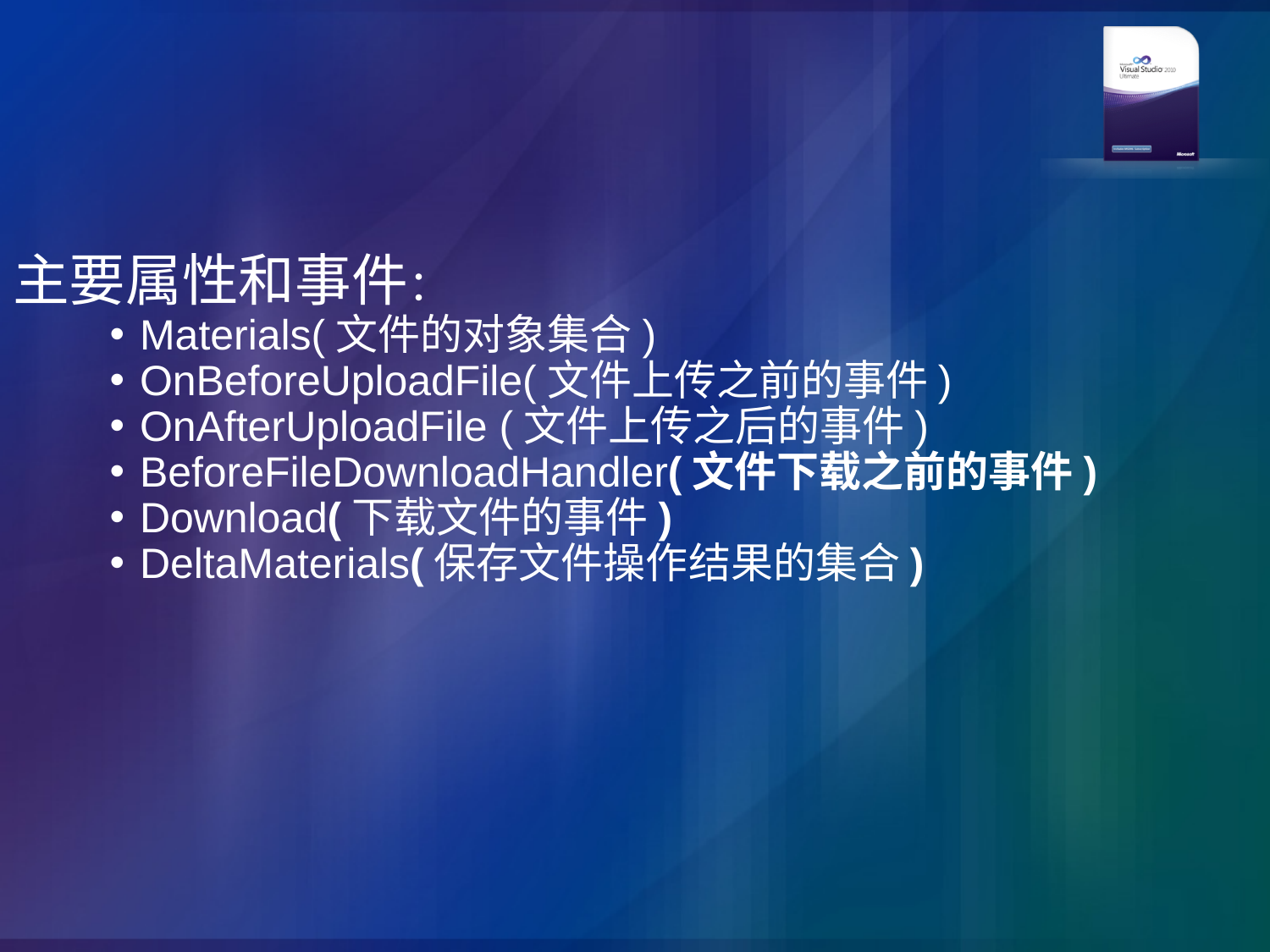

主要属性和事件：
Materials(文件的对象集合)
OnBeforeUploadFile(文件上传之前的事件)
OnAfterUploadFile (文件上传之后的事件)
BeforeFileDownloadHandler(文件下载之前的事件)
Download(下载文件的事件)
DeltaMaterials(保存文件操作结果的集合)